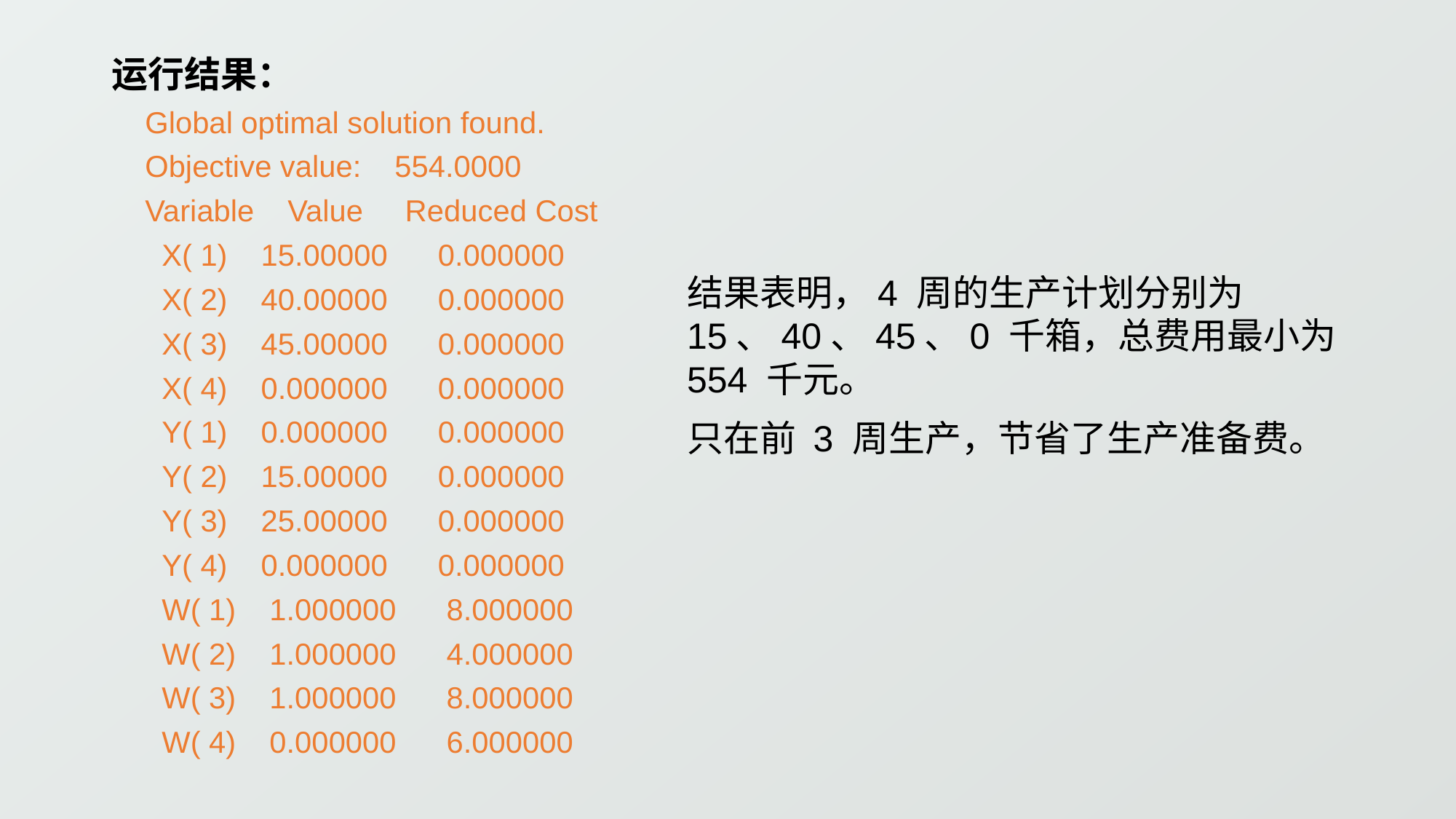

运行结果：
    Global optimal solution found.
    Objective value:    554.0000
    Variable    Value     Reduced Cost
      X( 1)    15.00000      0.000000
      X( 2)    40.00000      0.000000
      X( 3)    45.00000      0.000000
      X( 4)    0.000000      0.000000
      Y( 1)    0.000000      0.000000
      Y( 2)    15.00000      0.000000
      Y( 3)    25.00000      0.000000
      Y( 4)    0.000000      0.000000
      W( 1)    1.000000      8.000000
      W( 2)    1.000000      4.000000
      W( 3)    1.000000      8.000000
      W( 4)    0.000000      6.000000

结果表明，4 周的生产计划分别为 15、40、45、0 千箱，总费用最小为 554 千元。
只在前 3 周生产，节省了生产准备费。